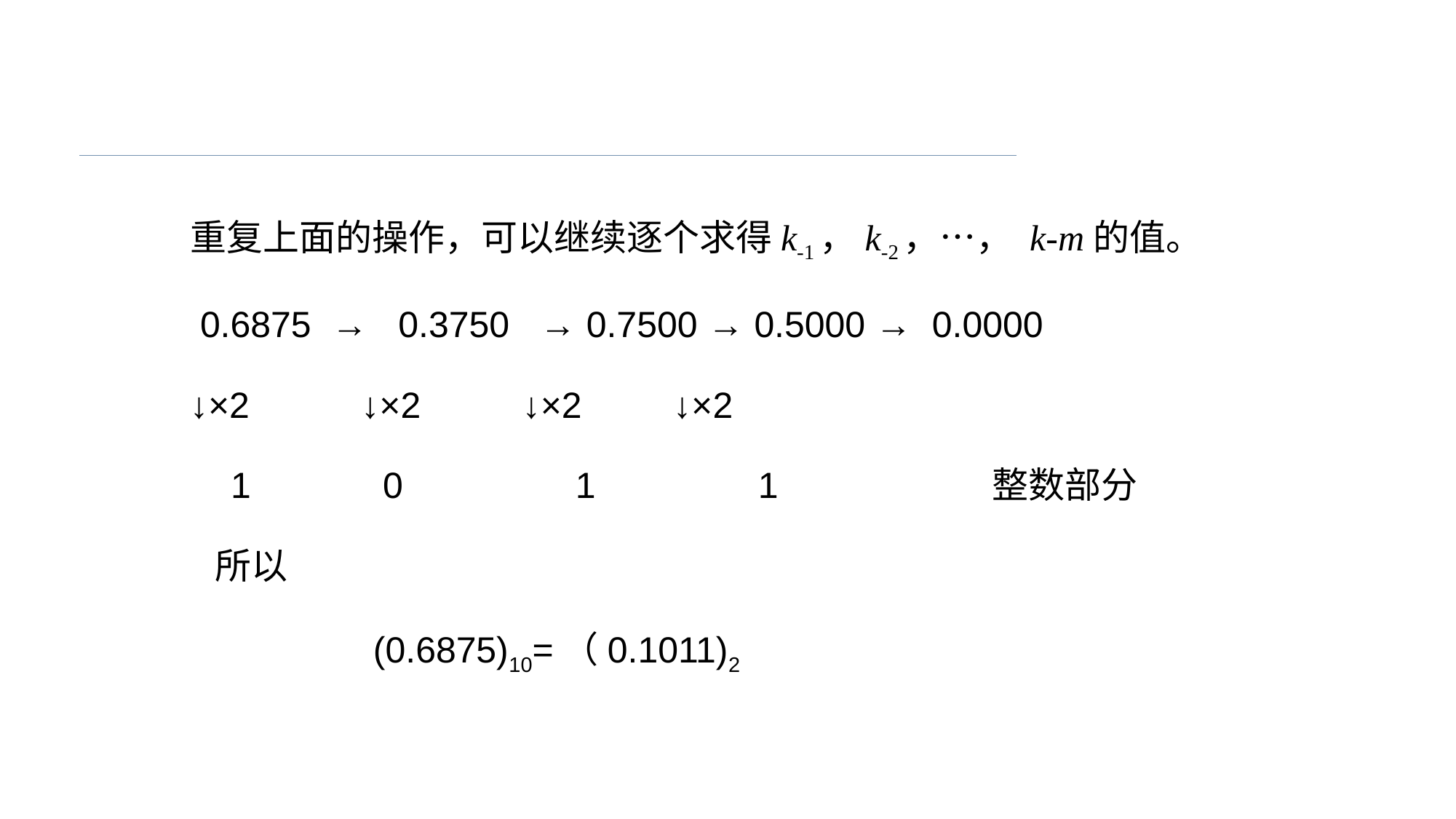

重复上面的操作，可以继续逐个求得k-1，k-2，…， k-m的值。
 0.6875  →   0.3750   → 0.7500 → 0.5000 →  0.0000
↓×2           ↓×2          ↓×2         ↓×2
    1             0                 1                1                    整数部分
  所以
                  (0.6875)10=（0.1011)2